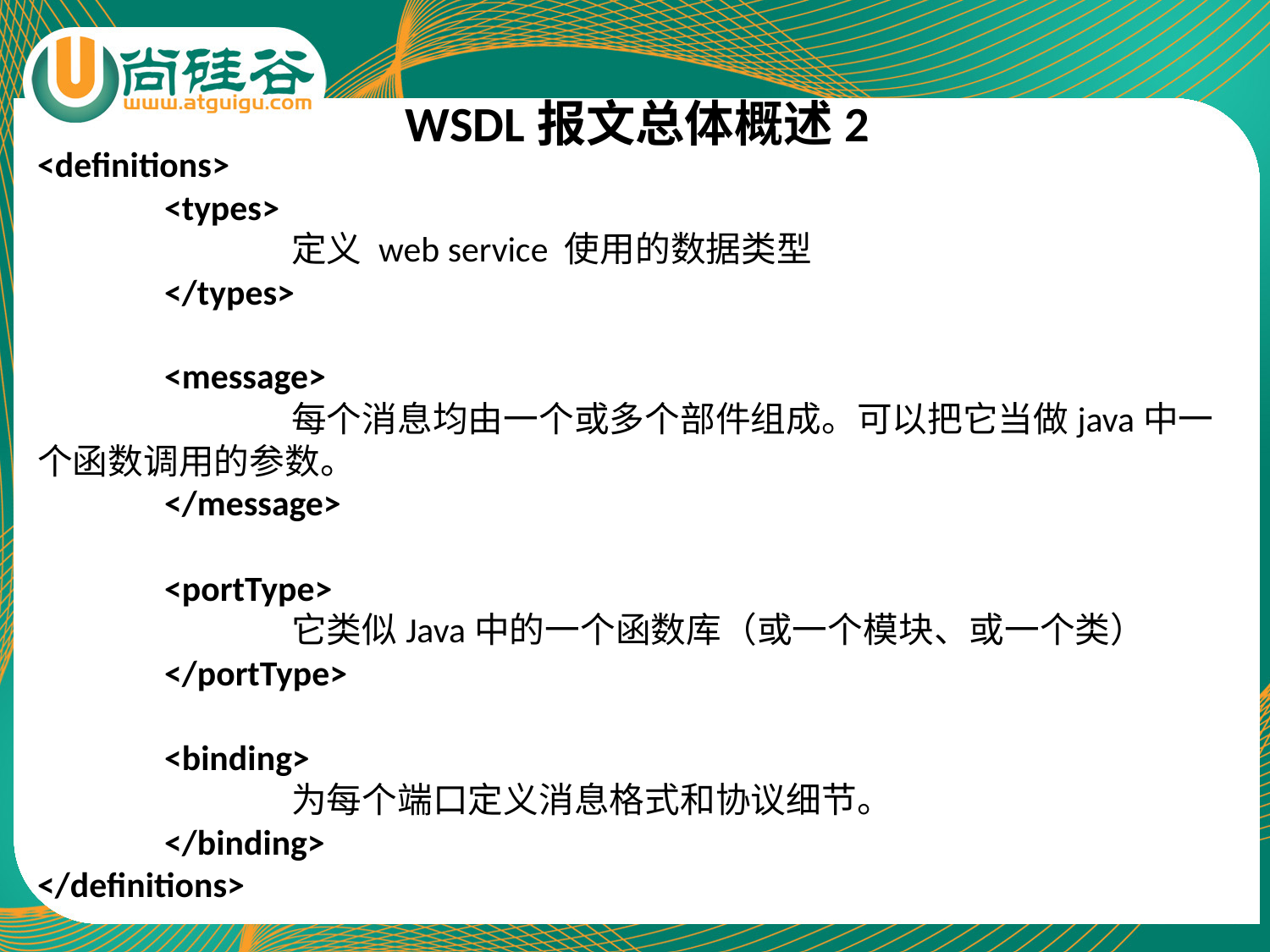

WSDL报文总体概述2
<definitions>
	<types>
	  	定义 web service 使用的数据类型
	</types>

	<message>
		每个消息均由一个或多个部件组成。可以把它当做java中一个函数调用的参数。
	</message>

	<portType>
		它类似Java中的一个函数库（或一个模块、或一个类）
	</portType>

	<binding>
		为每个端口定义消息格式和协议细节。
 	</binding>
</definitions>